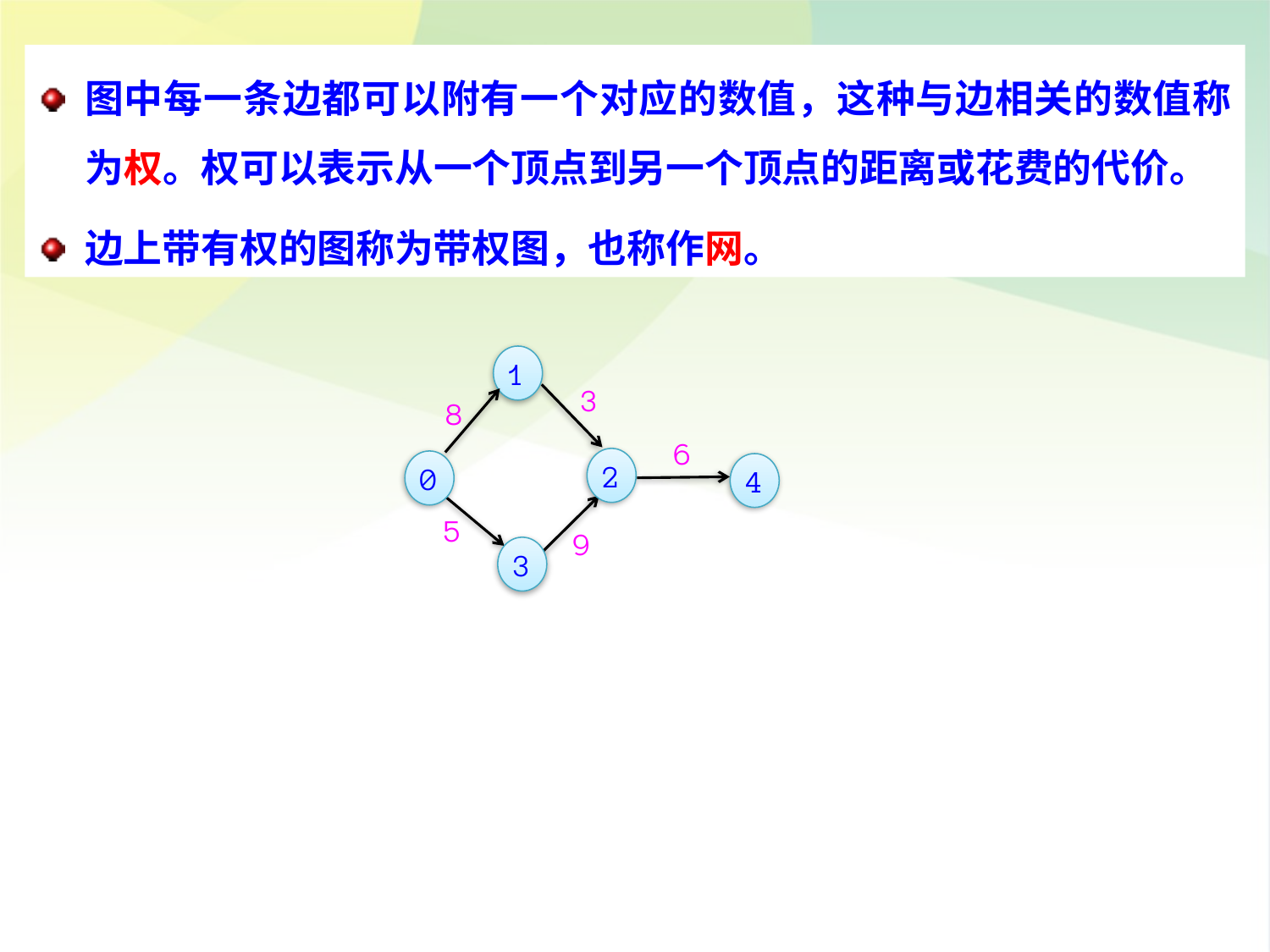

图中每一条边都可以附有一个对应的数值，这种与边相关的数值称为权。权可以表示从一个顶点到另一个顶点的距离或花费的代价。
边上带有权的图称为带权图，也称作网。
1
3

8
6
2
0
4

5
9
3